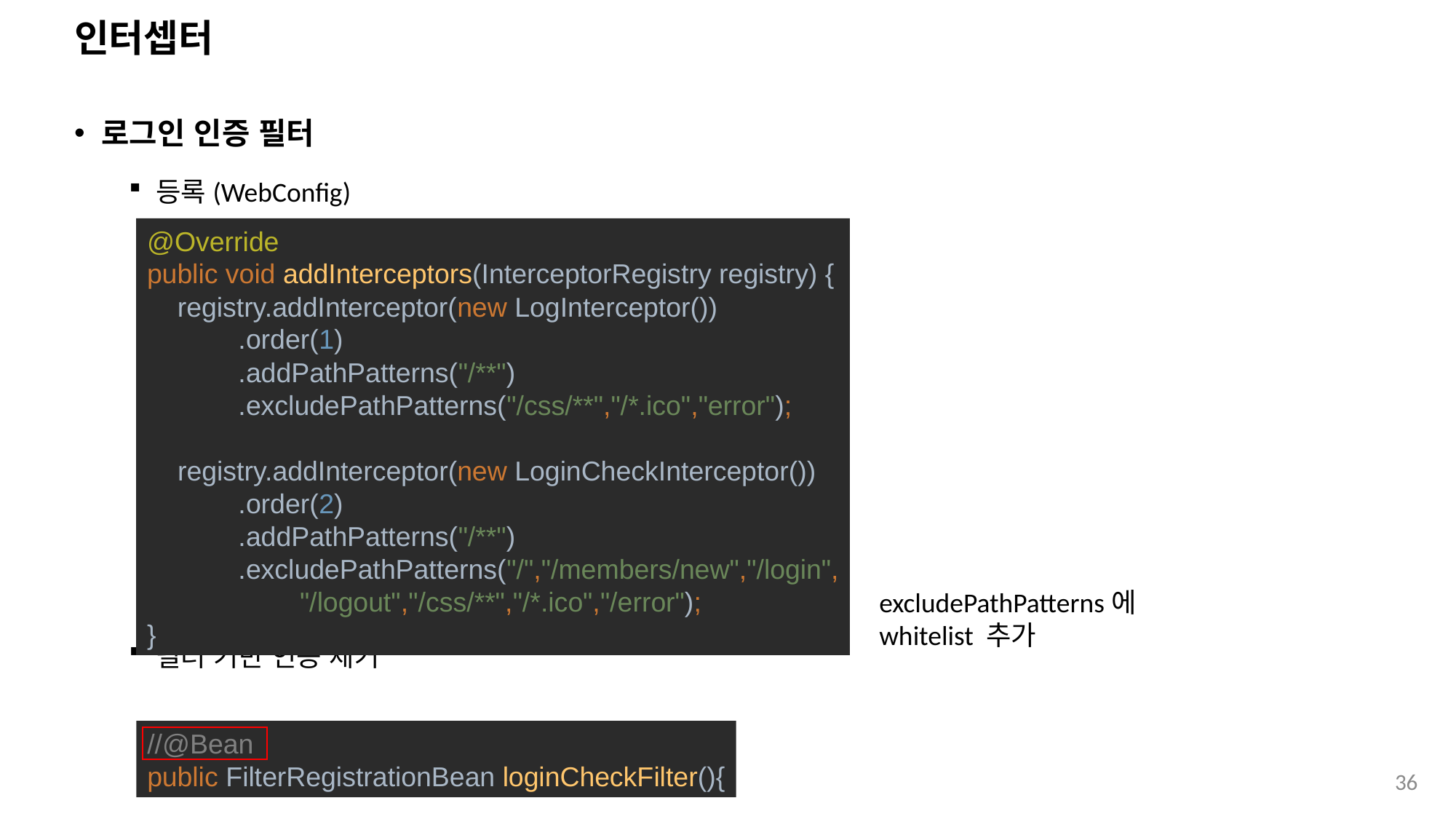

# 인터셉터
로그인 인증 필터
등록(WebConfig)

필터 기반 인증 제거

@Override
public void addInterceptors(InterceptorRegistry registry) {
    registry.addInterceptor(new LogInterceptor())
            .order(1)
            .addPathPatterns("/**")
            .excludePathPatterns("/css/**","/*.ico","error");
    registry.addInterceptor(new LoginCheckInterceptor())
            .order(2)
            .addPathPatterns("/**")
            .excludePathPatterns("/","/members/new","/login",
                    "/logout","/css/**","/*.ico","/error");
}
excludePathPatterns에
whitelist 추가
//@Bean
public FilterRegistrationBean loginCheckFilter(){

36